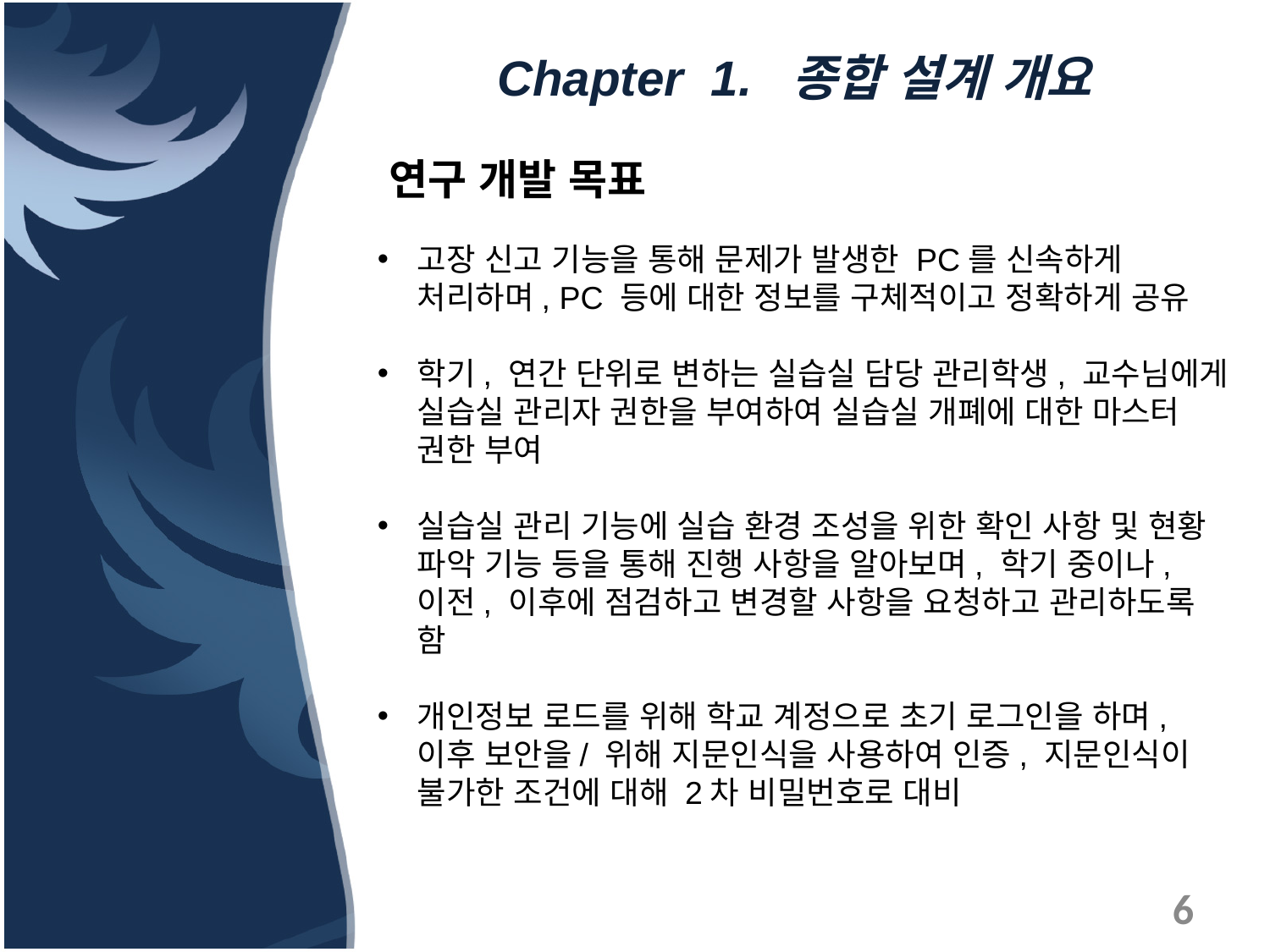

Chapter  1.  종합 설계 개요
연구 개발 목표
고장 신고 기능을 통해 문제가 발생한 PC를 신속하게 처리하며, PC 등에 대한 정보를 구체적이고 정확하게 공유

학기, 연간 단위로 변하는 실습실 담당 관리학생, 교수님에게 실습실 관리자 권한을 부여하여 실습실 개폐에 대한 마스터 권한 부여

실습실 관리 기능에 실습 환경 조성을 위한 확인 사항 및 현황 파악 기능 등을 통해 진행 사항을 알아보며, 학기 중이나, 이전, 이후에 점검하고 변경할 사항을 요청하고 관리하도록 함

개인정보 로드를 위해 학교 계정으로 초기 로그인을 하며, 이후 보안을/ 위해 지문인식을 사용하여 인증, 지문인식이 불가한 조건에 대해 2차 비밀번호로 대비
6